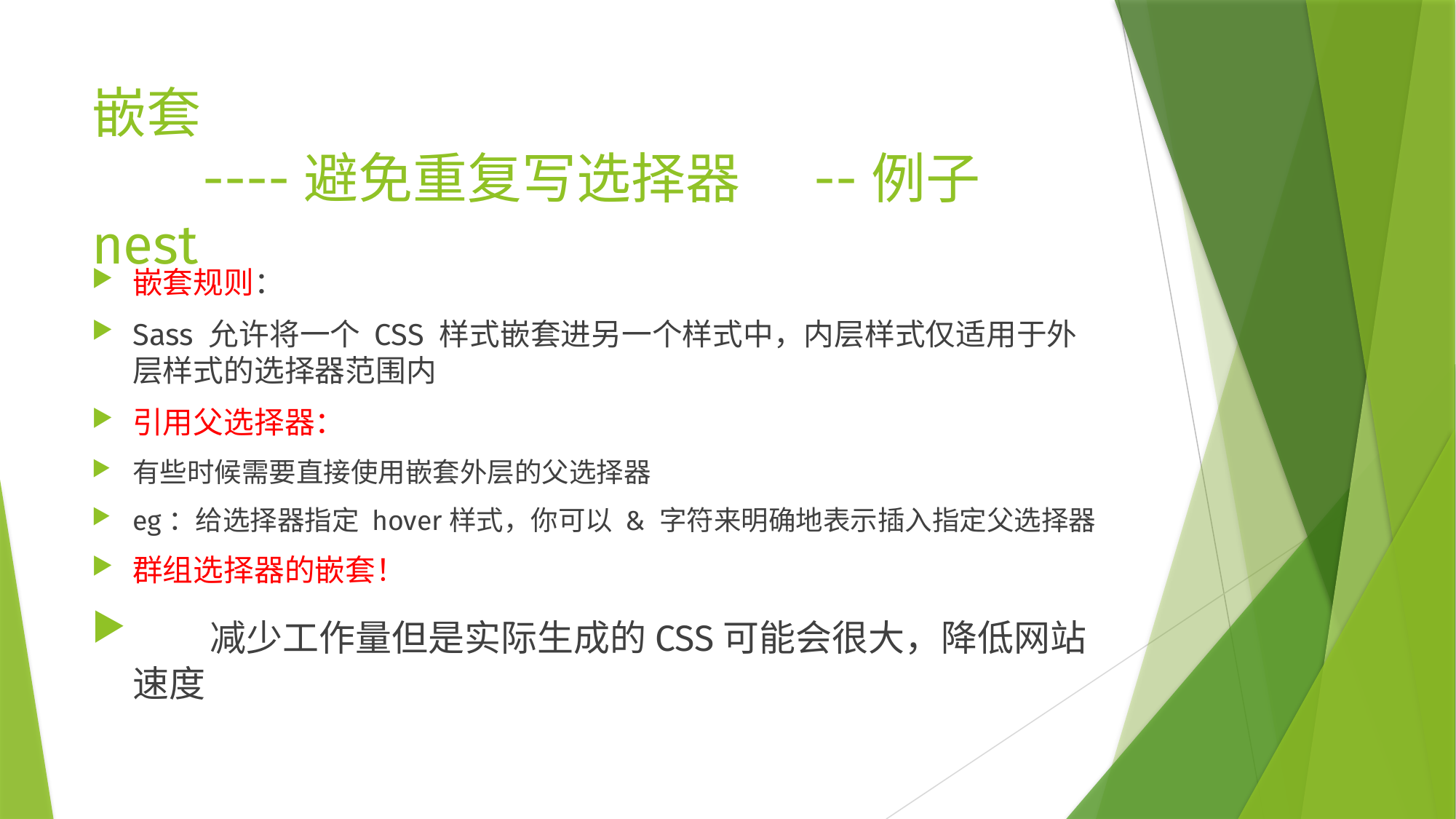

# 嵌套 ----避免重复写选择器     --例子nest
嵌套规则：
Sass 允许将一个 CSS 样式嵌套进另一个样式中，内层样式仅适用于外层样式的选择器范围内
引用父选择器：
有些时候需要直接使用嵌套外层的父选择器
eg：给选择器指定 hover样式，你可以 & 字符来明确地表示插入指定父选择器
群组选择器的嵌套！
      减少工作量但是实际生成的CSS可能会很大，降低网站速度